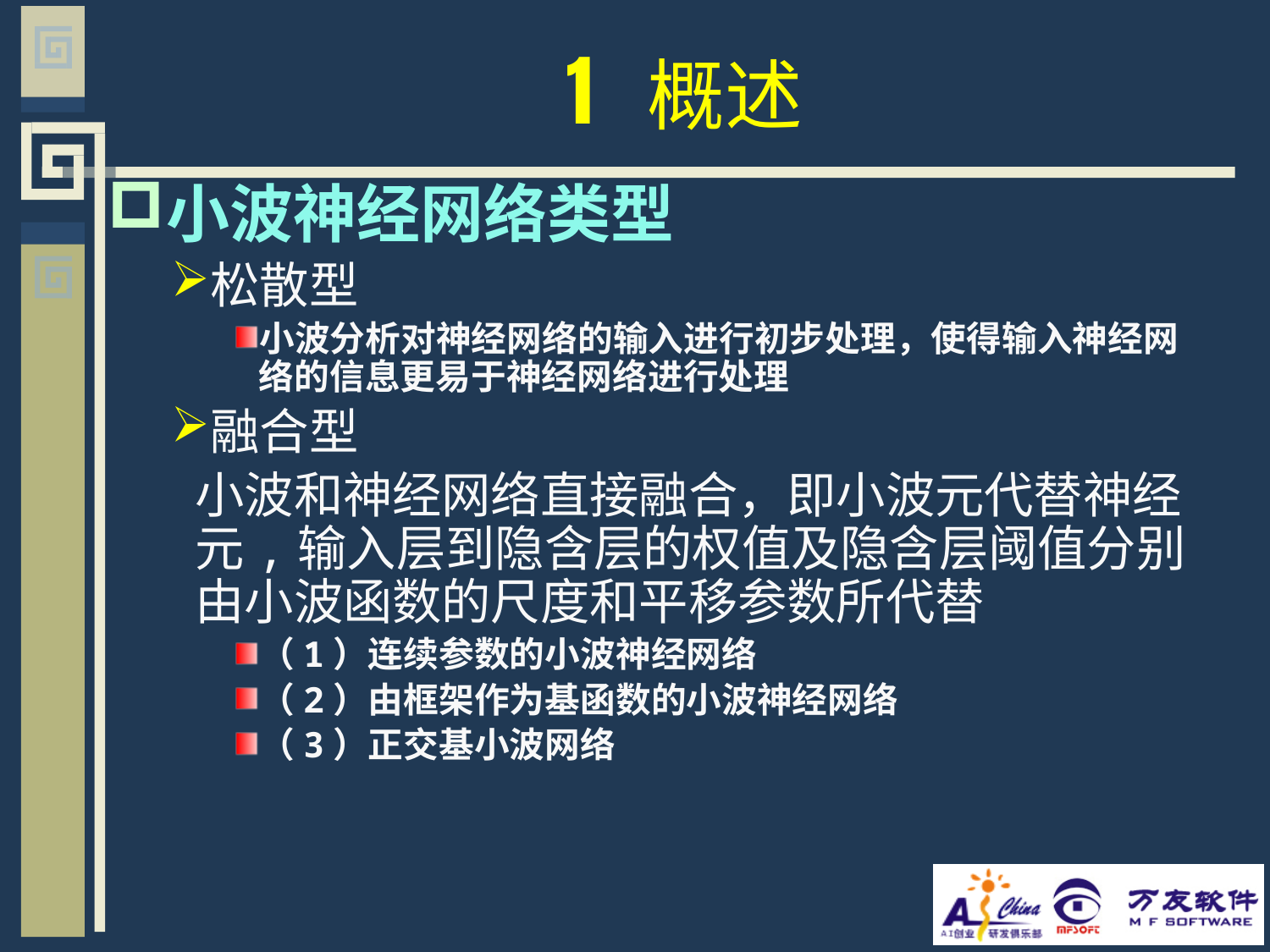

# 1  概述
小波神经网络类型
松散型
小波分析对神经网络的输入进行初步处理，使得输入神经网络的信息更易于神经网络进行处理
融合型
	小波和神经网络直接融合，即小波元代替神经元,输入层到隐含层的权值及隐含层阈值分别由小波函数的尺度和平移参数所代替
（1）连续参数的小波神经网络
（2）由框架作为基函数的小波神经网络
（3）正交基小波网络